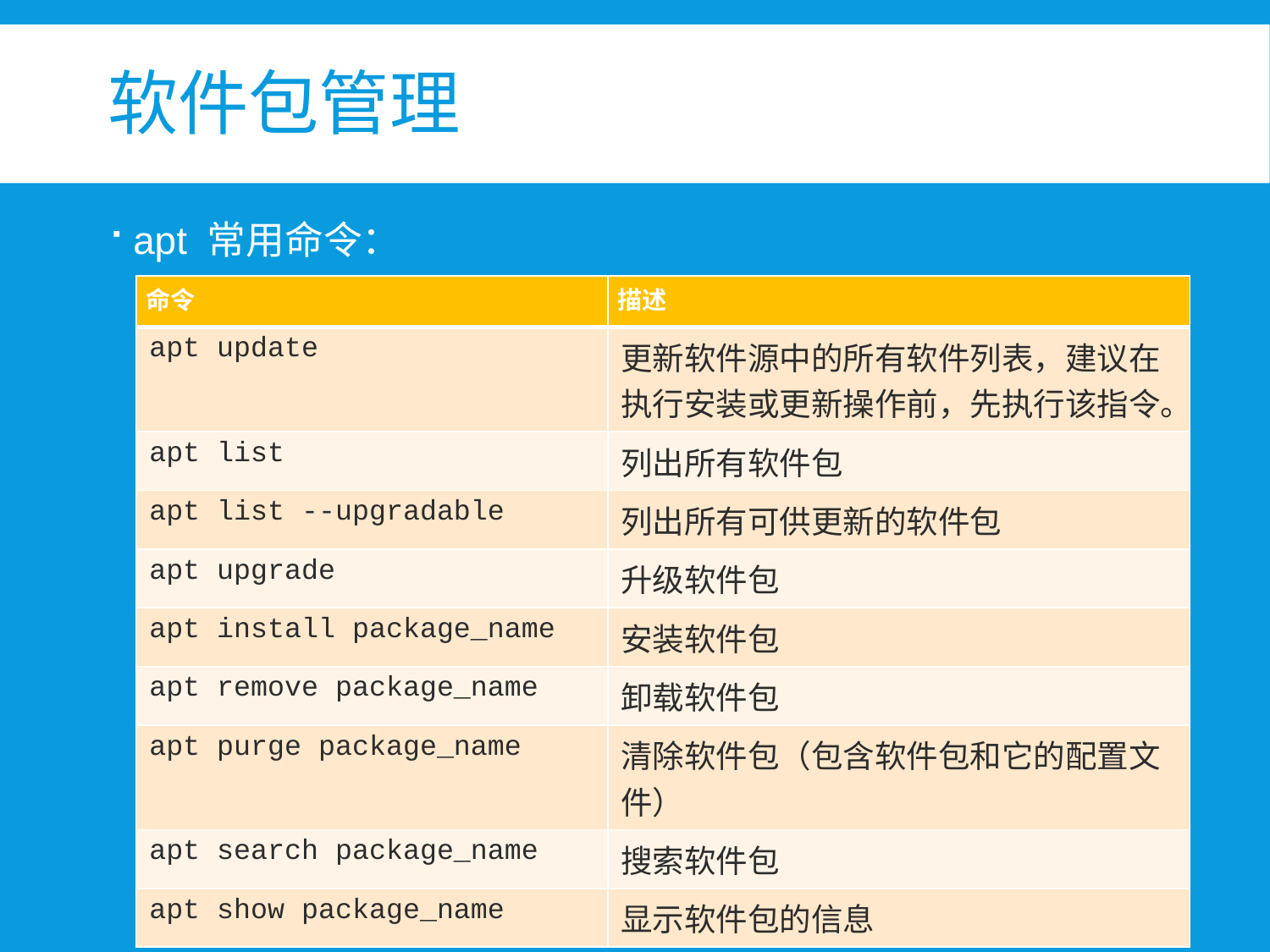

# 软件包管理
apt 常用命令：

| 命令 | 描述 |
| --- | --- |
| apt update | 更新软件源中的所有软件列表，建议在执行安装或更新操作前，先执行该指令。 |
| apt list | 列出所有软件包 |
| apt list --upgradable | 列出所有可供更新的软件包 |
| apt upgrade | 升级软件包 |
| apt install package\_name | 安装软件包 |
| apt remove package\_name | 卸载软件包 |
| apt purge package\_name | 清除软件包（包含软件包和它的配置文件） |
| apt search package\_name | 搜索软件包 |
| apt show package\_name | 显示软件包的信息 |